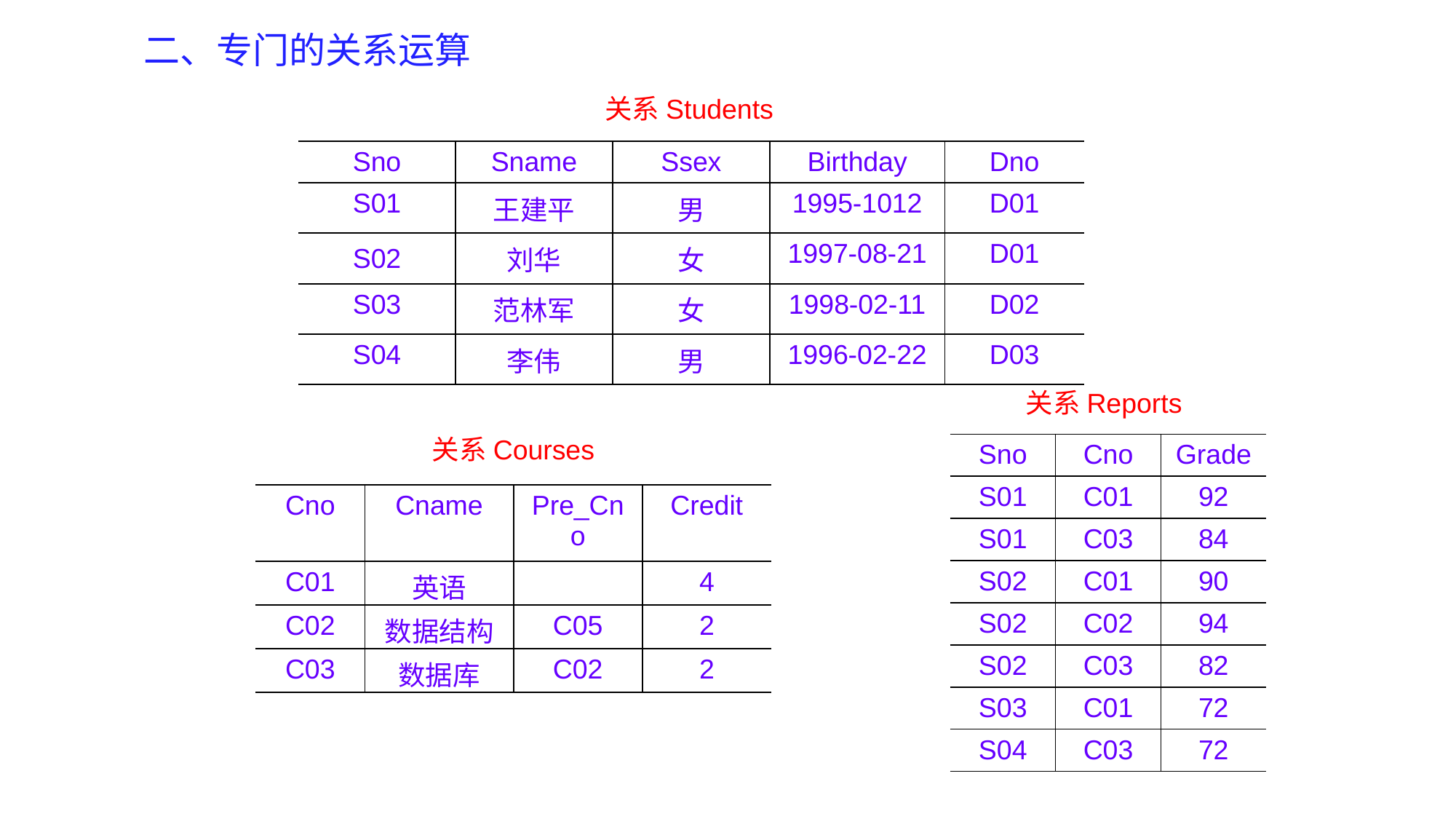

二、专门的关系运算
关系Students
| Sno | Sname | Ssex | Birthday | Dno |
| --- | --- | --- | --- | --- |
| S01 | 王建平 | 男 | 1995-1012 | D01 |
| S02 | 刘华 | 女 | 1997-08-21 | D01 |
| S03 | 范林军 | 女 | 1998-02-11 | D02 |
| S04 | 李伟 | 男 | 1996-02-22 | D03 |
关系Reports
关系Courses
| Sno | Cno | Grade |
| --- | --- | --- |
| S01 | C01 | 92 |
| S01 | C03 | 84 |
| S02 | C01 | 90 |
| S02 | C02 | 94 |
| S02 | C03 | 82 |
| S03 | C01 | 72 |
| S04 | C03 | 72 |
| Cno | Cname | Pre\_Cno | Credit |
| --- | --- | --- | --- |
| C01 | 英语 |  | 4 |
| C02 | 数据结构 | C05 | 2 |
| C03 | 数据库 | C02 | 2 |